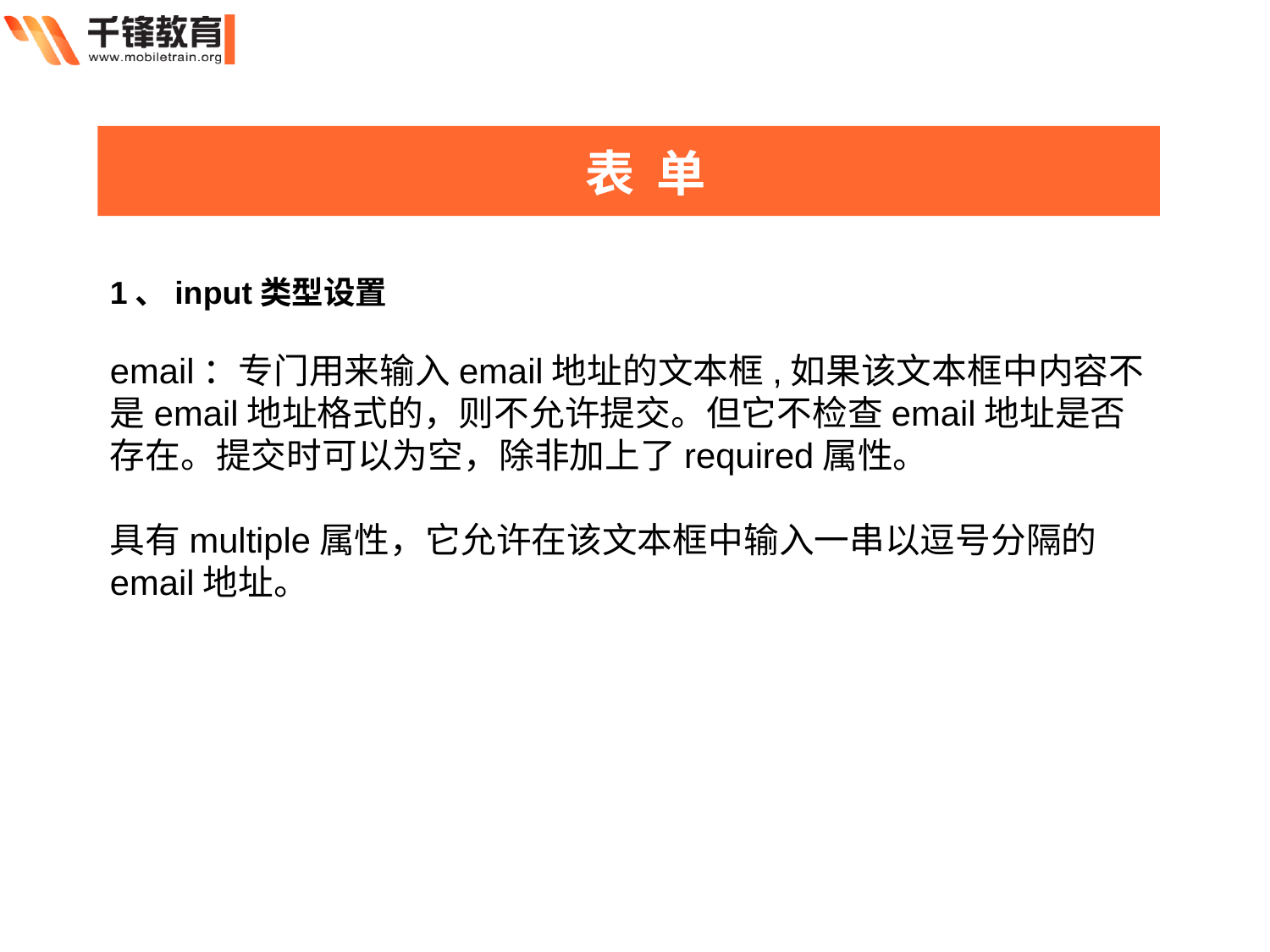

表  单
1、input类型设置

email：专门用来输入email地址的文本框,如果该文本框中内容不是email地址格式的，则不允许提交。但它不检查email地址是否存在。提交时可以为空，除非加上了required属性。

具有multiple属性，它允许在该文本框中输入一串以逗号分隔的email地址。